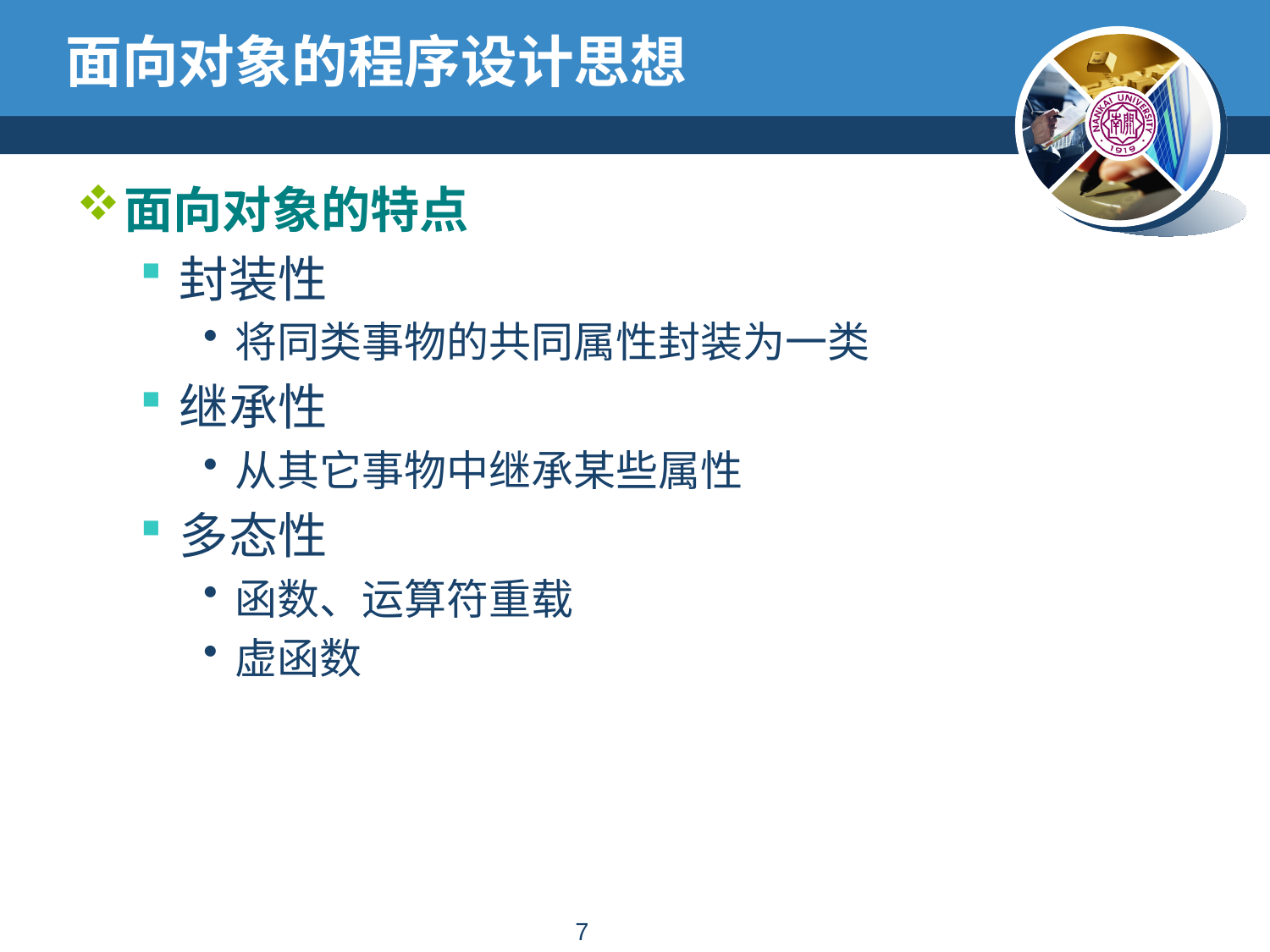

# 面向对象的程序设计思想
面向对象的特点
封装性
将同类事物的共同属性封装为一类
继承性
从其它事物中继承某些属性
多态性
函数、运算符重载
虚函数
7